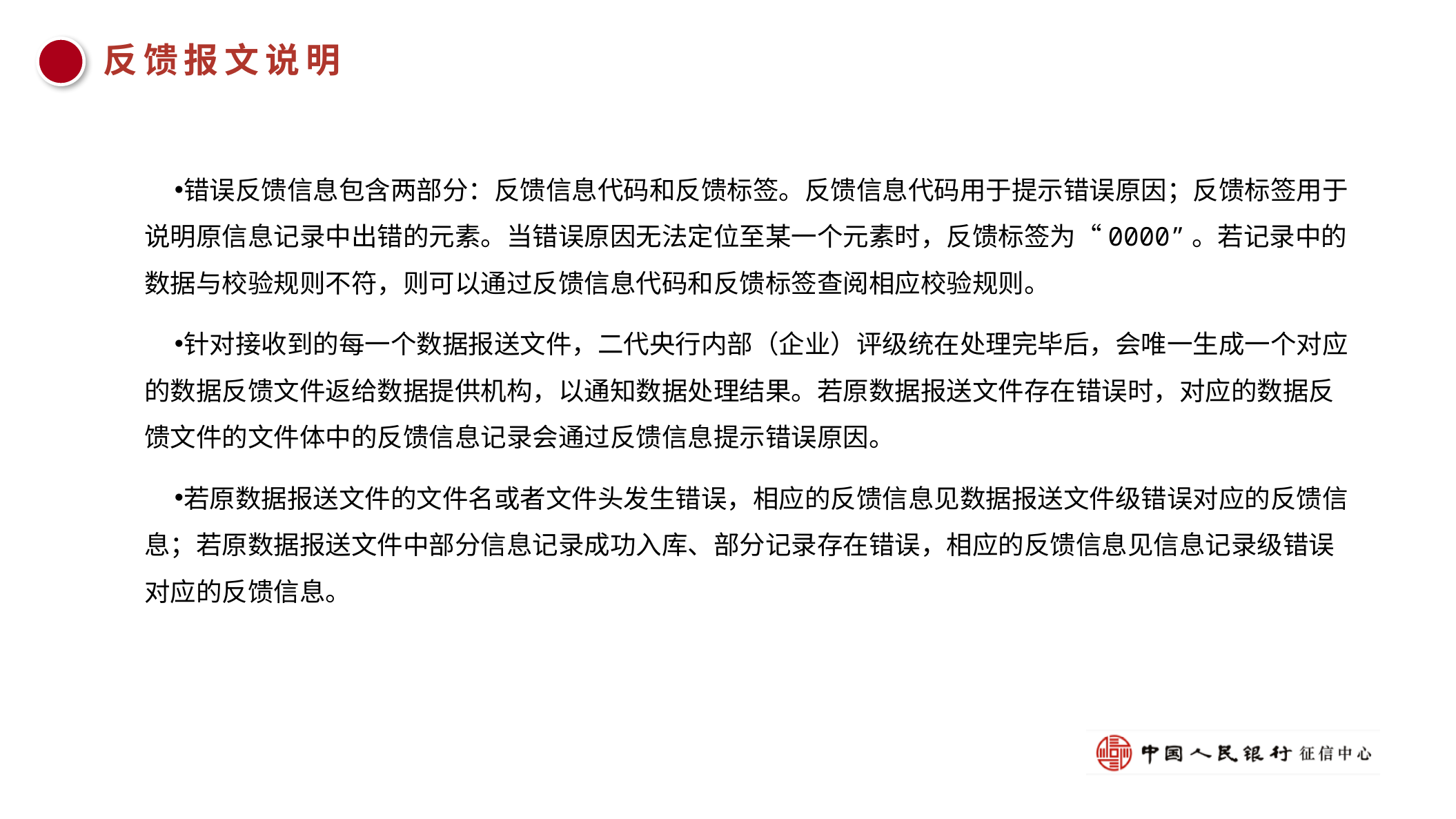

反馈报文说明

错误反馈信息包含两部分：反馈信息代码和反馈标签。反馈信息代码用于提示错误原因；反馈标签用于说明原信息记录中出错的元素。当错误原因无法定位至某一个元素时，反馈标签为“0000”。若记录中的数据与校验规则不符，则可以通过反馈信息代码和反馈标签查阅相应校验规则。
针对接收到的每一个数据报送文件，二代央行内部（企业）评级统在处理完毕后，会唯一生成一个对应的数据反馈文件返给数据提供机构，以通知数据处理结果。若原数据报送文件存在错误时，对应的数据反馈文件的文件体中的反馈信息记录会通过反馈信息提示错误原因。
若原数据报送文件的文件名或者文件头发生错误，相应的反馈信息见数据报送文件级错误对应的反馈信息；若原数据报送文件中部分信息记录成功入库、部分记录存在错误，相应的反馈信息见信息记录级错误对应的反馈信息。